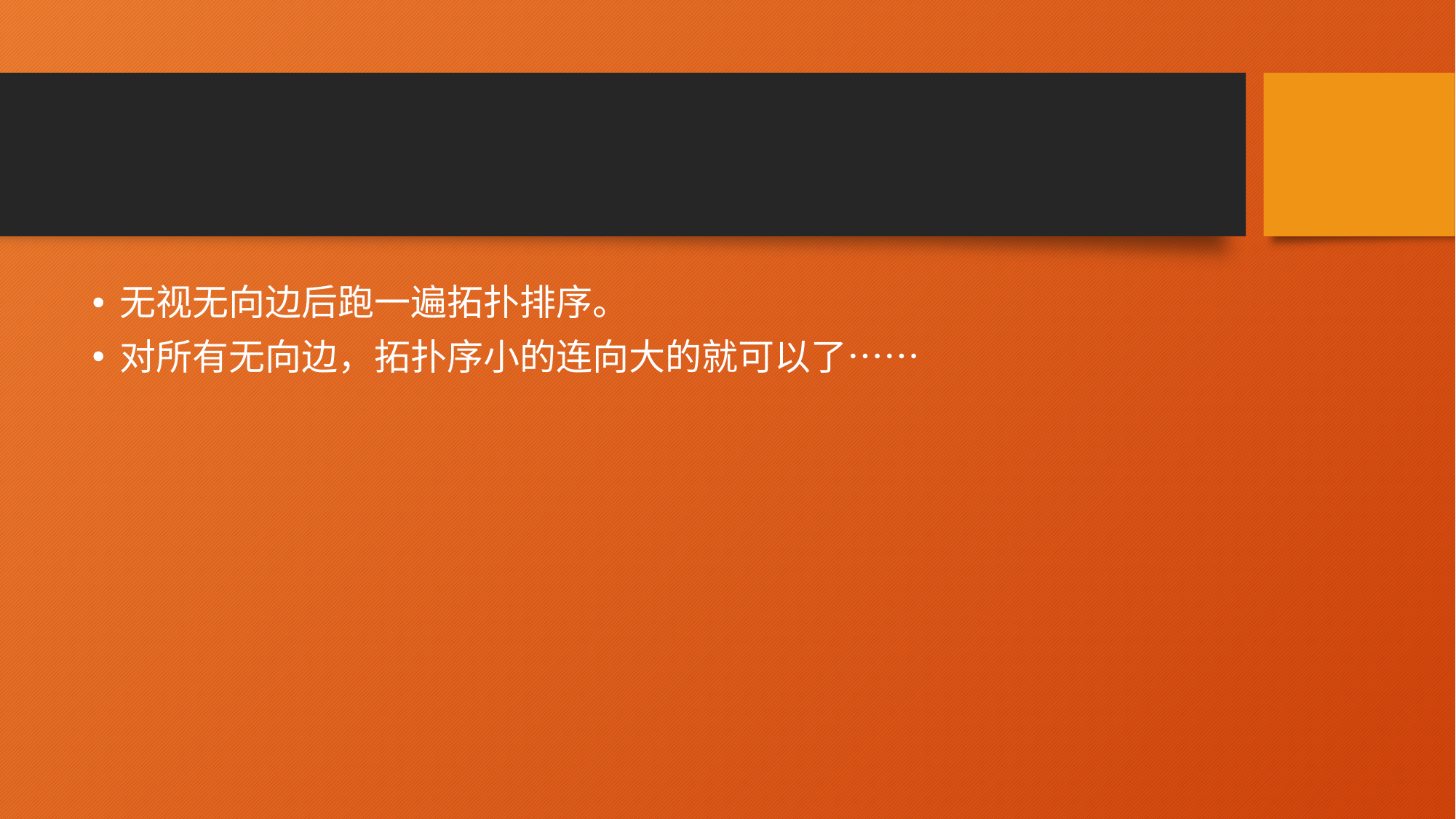

#
无视无向边后跑一遍拓扑排序。
对所有无向边，拓扑序小的连向大的就可以了……